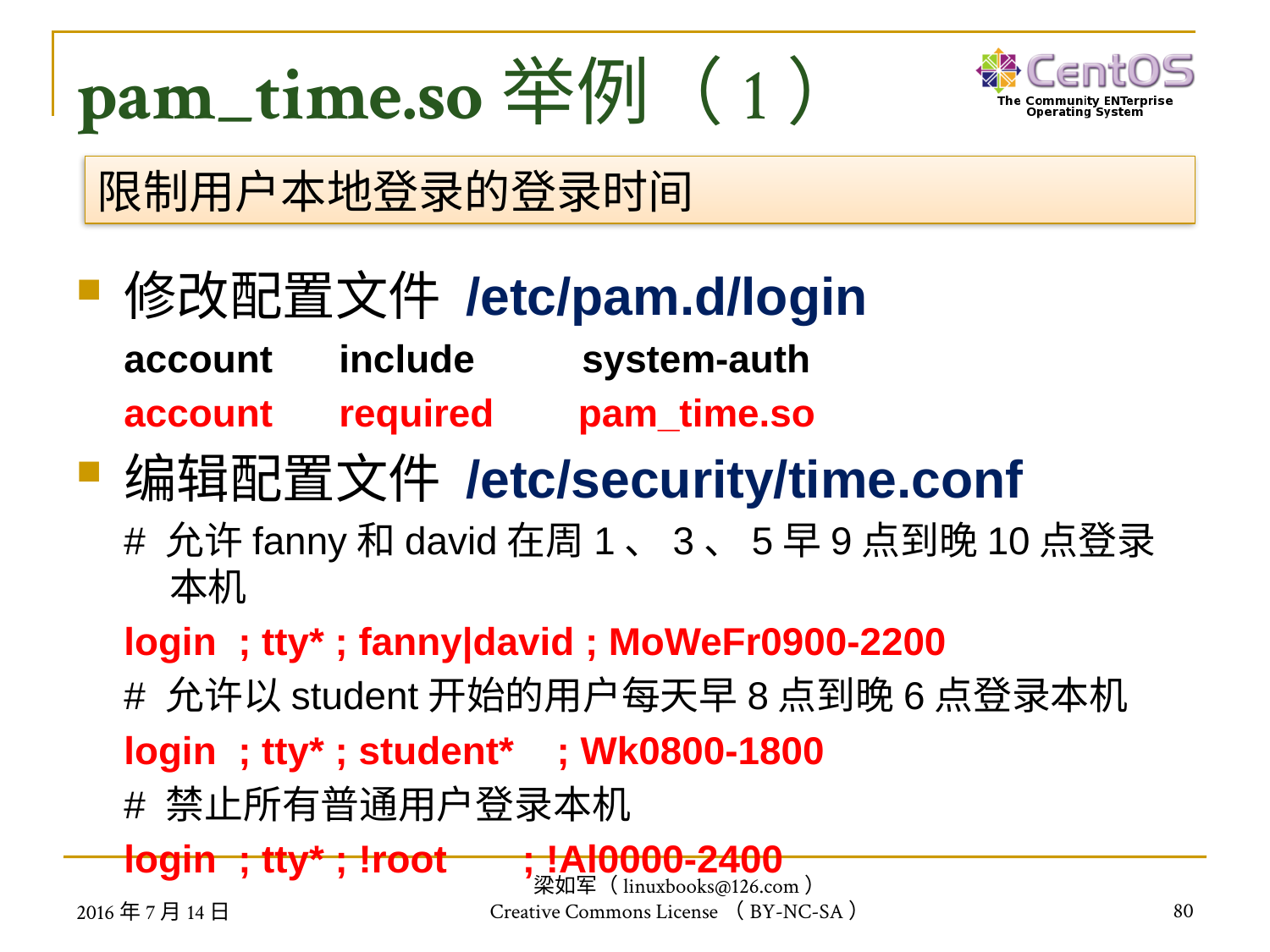

# pam_time.so举例（1）
限制用户本地登录的登录时间
修改配置文件 /etc/pam.d/login
account　 include 　　system-auth
account　 required　   pam_time.so
编辑配置文件 /etc/security/time.conf
# 允许fanny和david在周1、3、5早9点到晚10点登录本机
login  ; tty* ; fanny|david ; MoWeFr0900-2200
# 允许以student开始的用户每天早8点到晚6点登录本机
login  ; tty* ; student*    ; Wk0800-1800
# 禁止所有普通用户登录本机
login  ; tty* ; !root       ; !Al0000-2400

梁如军（linuxbooks@126.com）
Creative Commons License（BY-NC-SA）
2016年7月14日
80